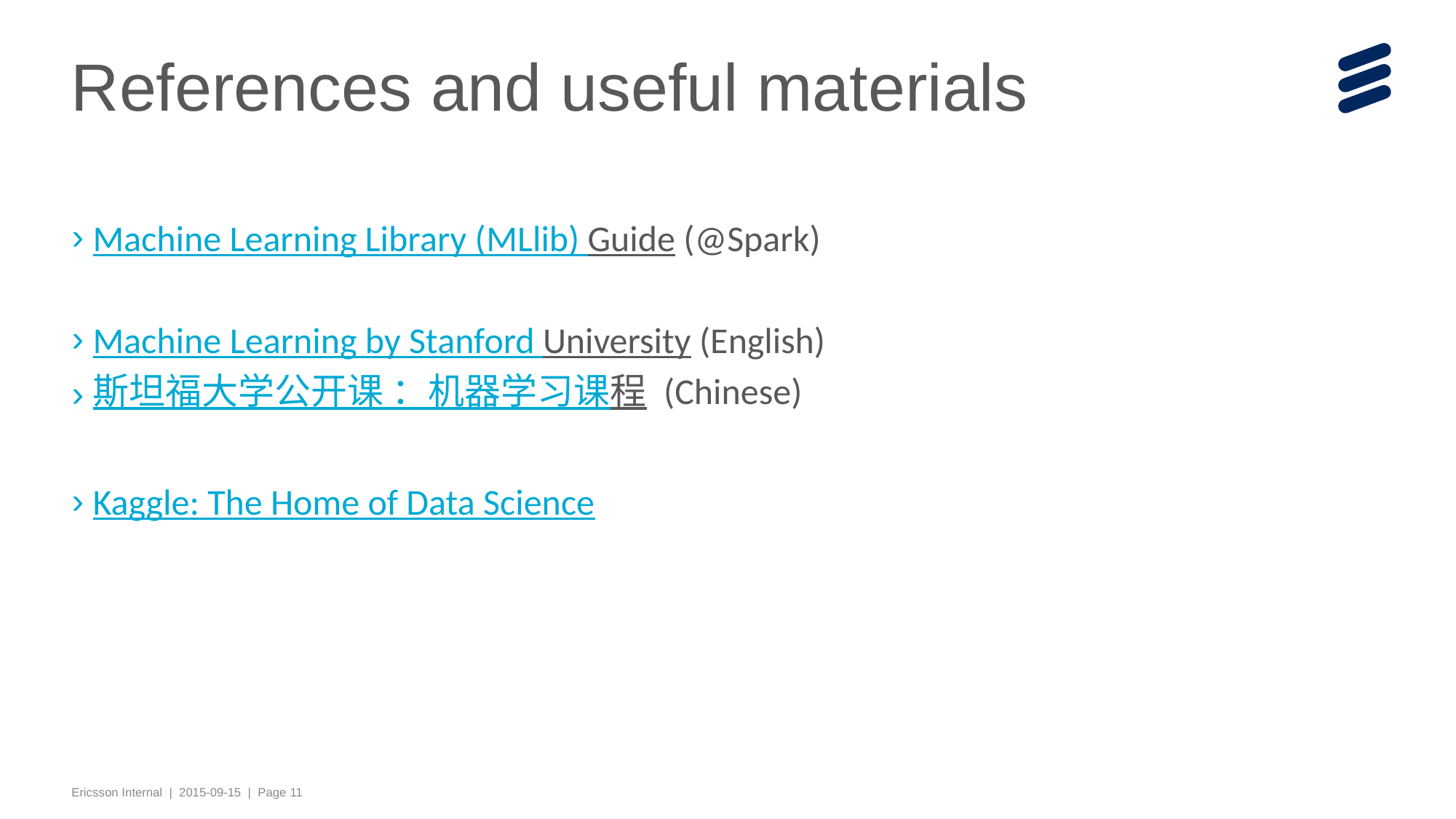

# References and useful materials
Machine Learning Library (MLlib) Guide (@Spark)

Machine Learning by Stanford University (English)
斯坦福大学公开课 ：机器学习课程 (Chinese)

Kaggle: The Home of Data Science